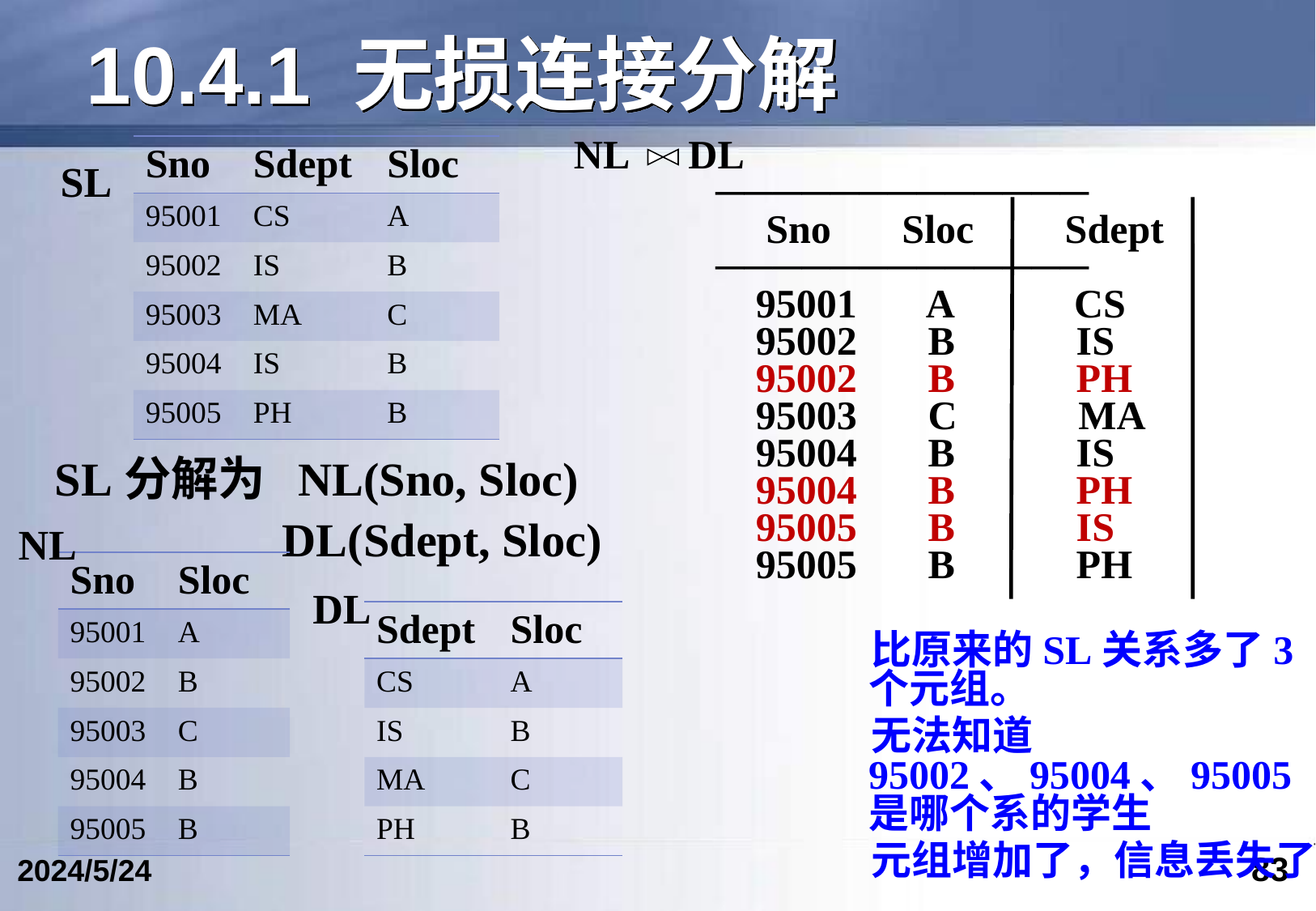

# 10.4.1 无损连接分解
| Sno | Sdept | Sloc |
| --- | --- | --- |
| 95001 | CS | A |
| 95002 | IS | B |
| 95003 | MA | C |
| 95004 | IS | B |
| 95005 | PH | B |
NL      DL
              ─────────────
                   Sno       Sloc         Sdept
              ─────────────
                  95001       A            CS
                  95002       B            IS
                  95002       B            PH
                  95003       C            MA
                  95004       B            IS
                  95004       B            PH
                  95005       B            IS
                  95005       B            PH

SL
SL分解为  NL(Sno, Sloc)
               DL(Sdept, Sloc)
NL
| Sno | Sloc |
| --- | --- |
| 95001 | A |
| 95002 | B |
| 95003 | C |
| 95004 | B |
| 95005 | B |
DL
| Sdept | Sloc |
| --- | --- |
| CS | A |
| IS | B |
| MA | C |
| PH | B |
   比原来的SL关系多了3个元组。
   无法知道95002、95004、95005是哪个系的学生
   元组增加了，信息丢失了
83
2024/5/24